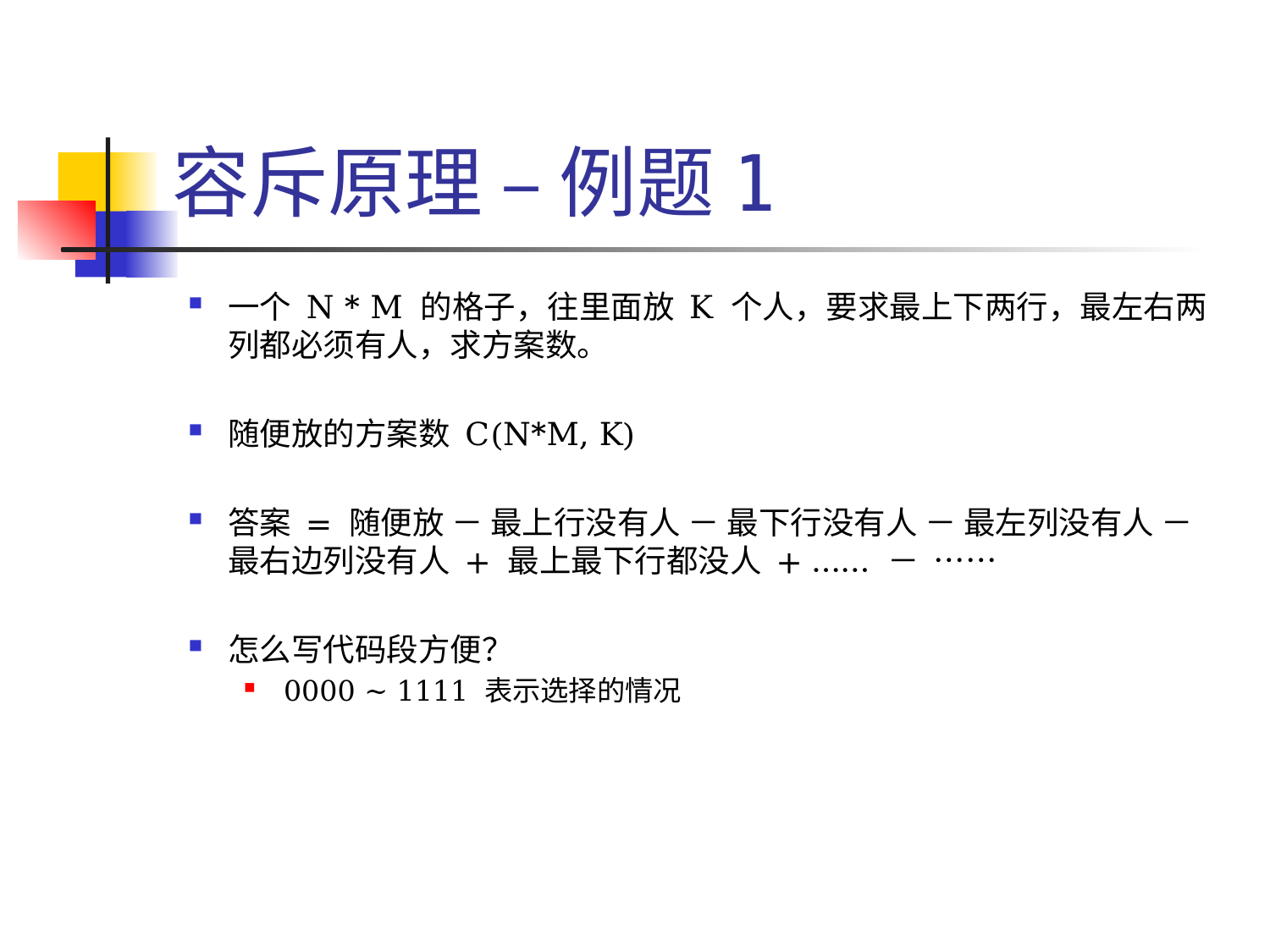

# 容斥原理 – 例题1
一个 N * M 的格子，往里面放 K 个人，要求最上下两行，最左右两列都必须有人，求方案数。

随便放的方案数 C(N*M, K)

答案 = 随便放 － 最上行没有人 － 最下行没有人 － 最左列没有人 － 最右边列没有人 + 最上最下行都没人 + …… －  ……

怎么写代码段方便？
0000 ~ 1111 表示选择的情况